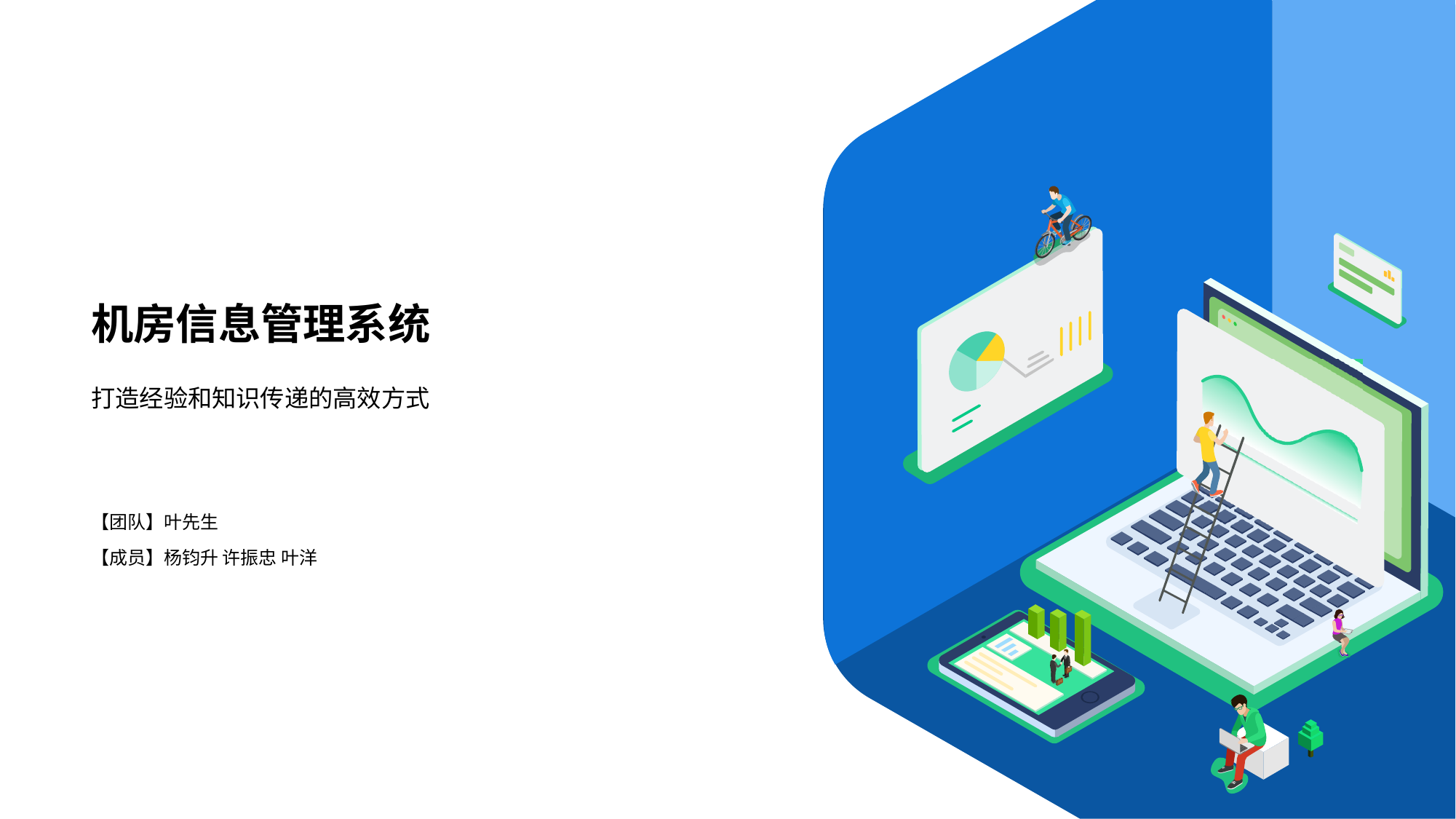

# 机房信息管理系统
打造经验和知识传递的高效方式
【团队】叶先生
【成员】杨钧升 许振忠 叶洋